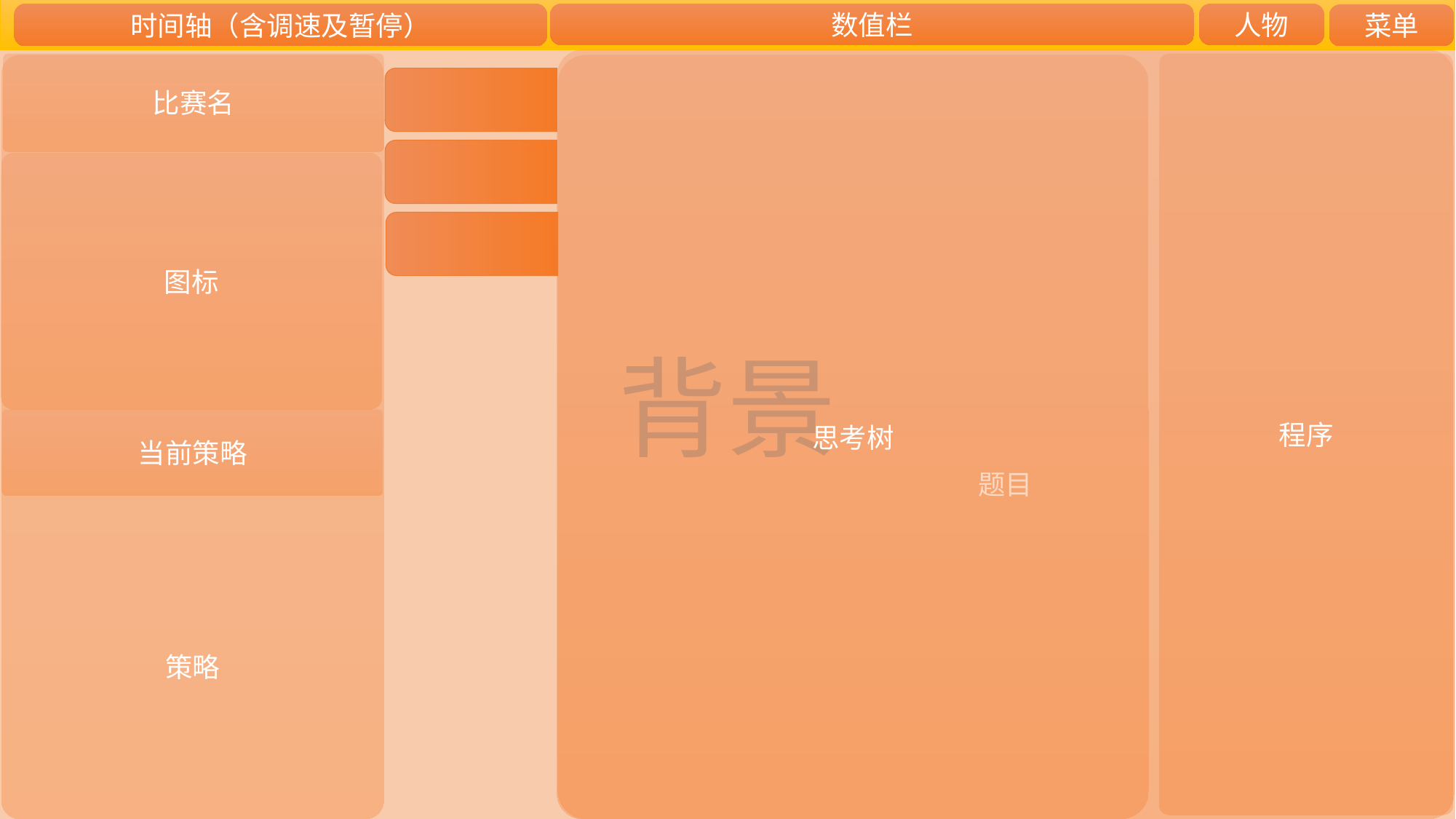

时间轴（含调速及暂停）
数值栏
人物
菜单

题目
程序
比赛名

策略
思考树

图标

背景
当前策略